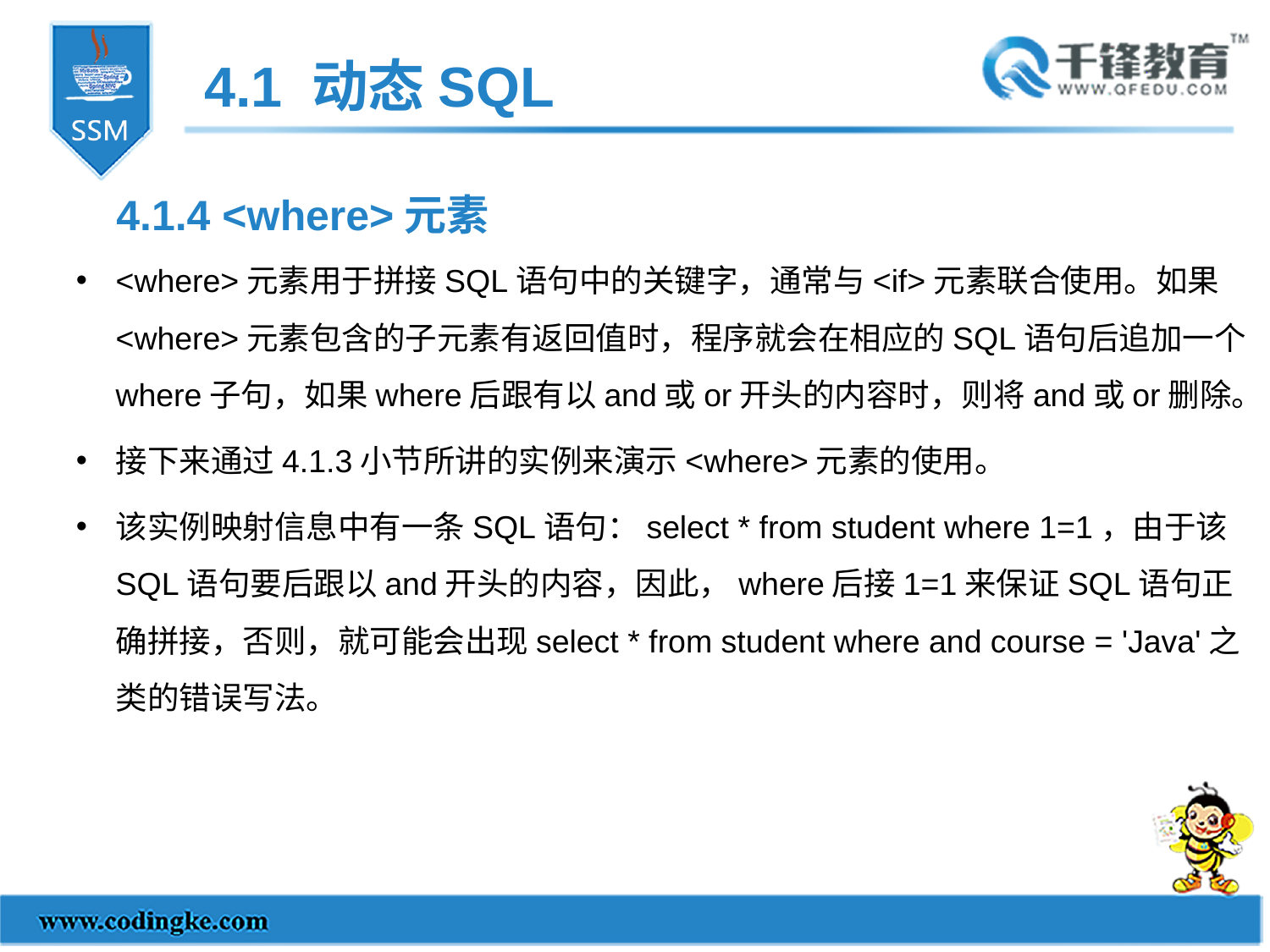

4.1 动态SQL
4.1.4 <where>元素
<where>元素用于拼接SQL语句中的关键字，通常与<if>元素联合使用。如果<where>元素包含的子元素有返回值时，程序就会在相应的SQL语句后追加一个where子句，如果where后跟有以and或or开头的内容时，则将and或or删除。
接下来通过4.1.3小节所讲的实例来演示<where>元素的使用。
该实例映射信息中有一条SQL语句：select * from student where 1=1，由于该SQL语句要后跟以and开头的内容，因此，where后接1=1来保证SQL语句正确拼接，否则，就可能会出现select * from student where and course = 'Java'之类的错误写法。